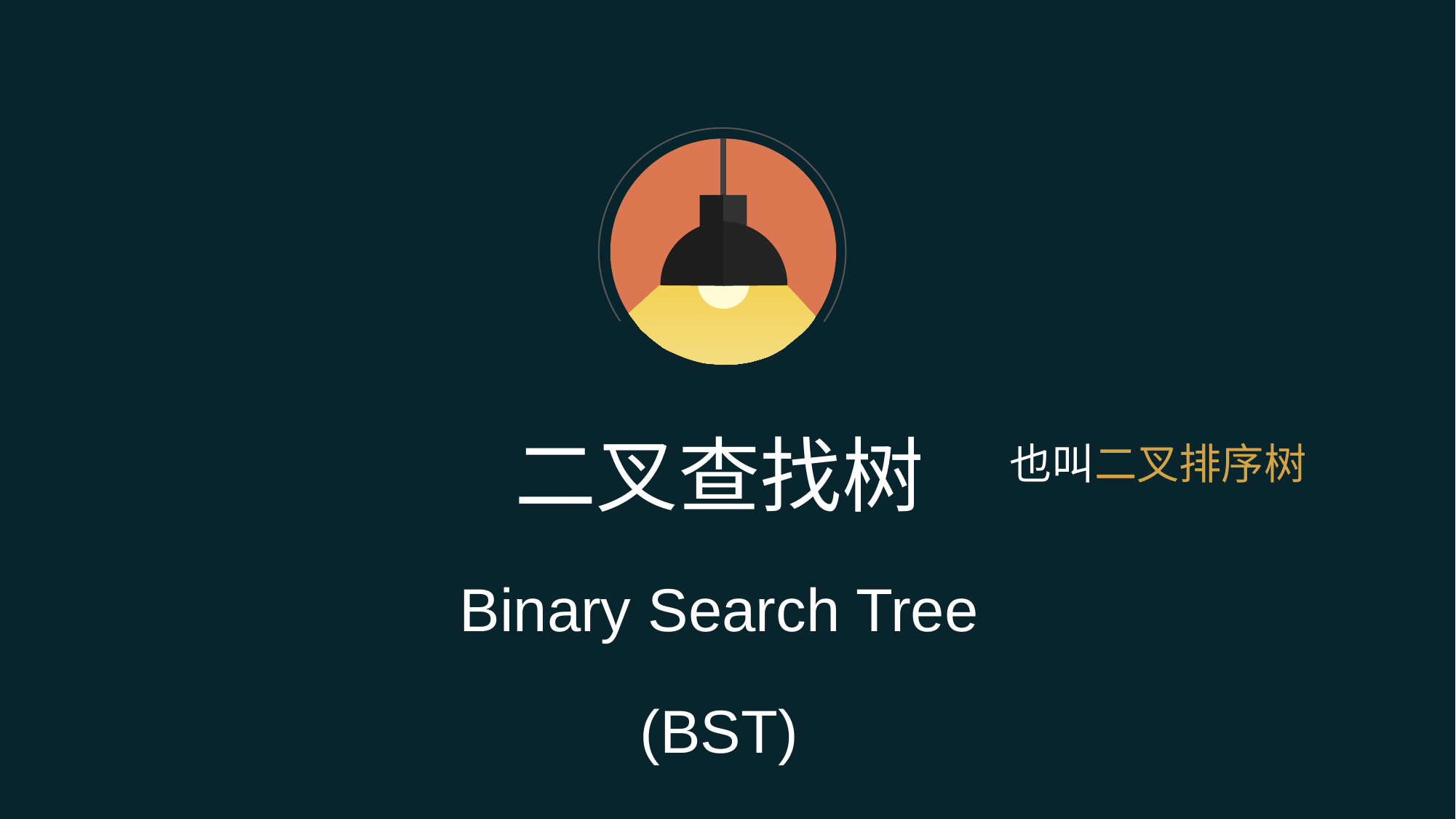

# 二叉查找树
也叫二叉排序树
Binary Search Tree
(BST)